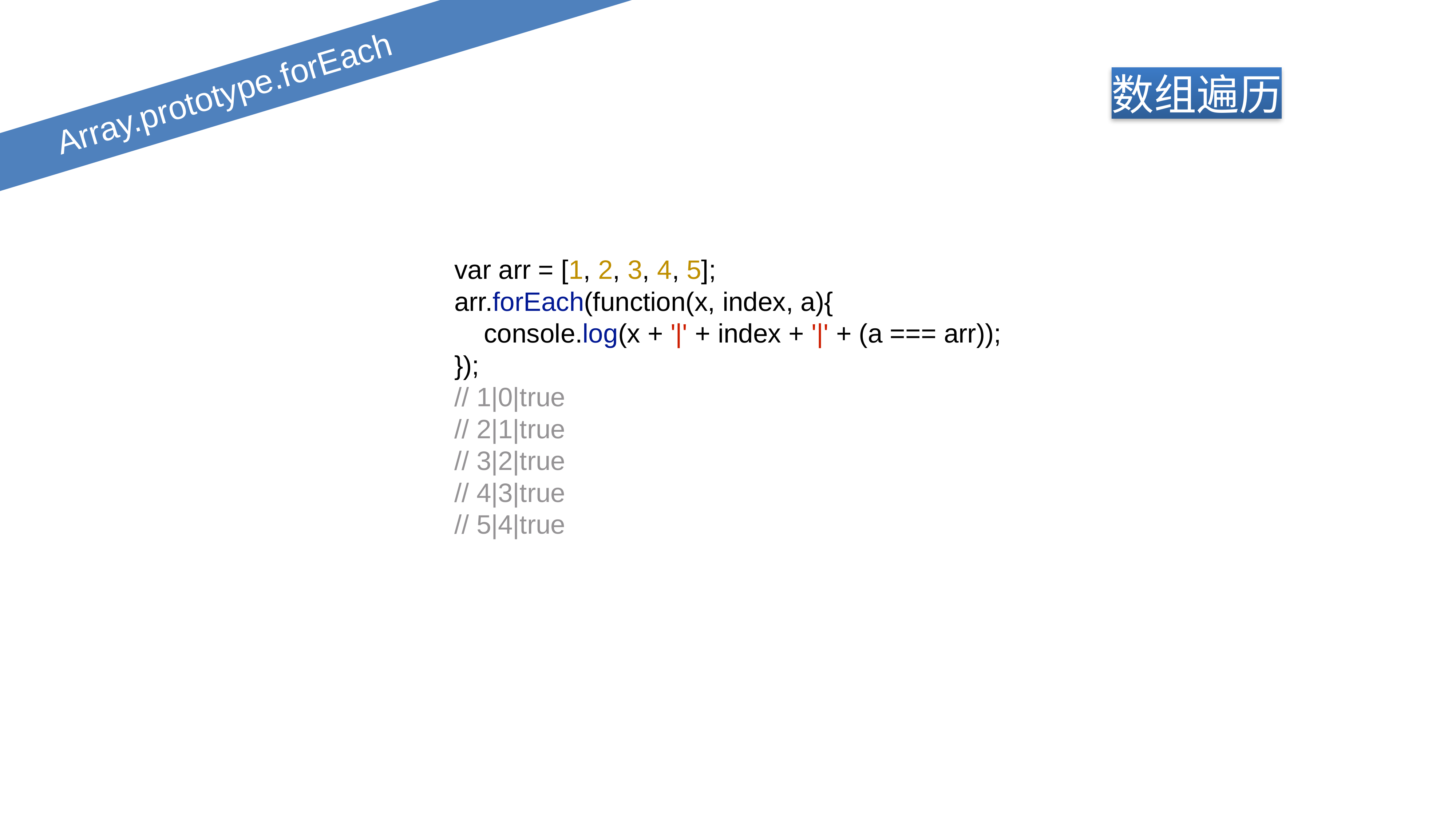

Array.prototype.forEach
数组遍历
var arr = [1, 2, 3, 4, 5];
arr.forEach(function(x, index, a){
    console.log(x + '|' + index + '|' + (a === arr));
});
// 1|0|true
// 2|1|true
// 3|2|true
// 4|3|true
// 5|4|true
20